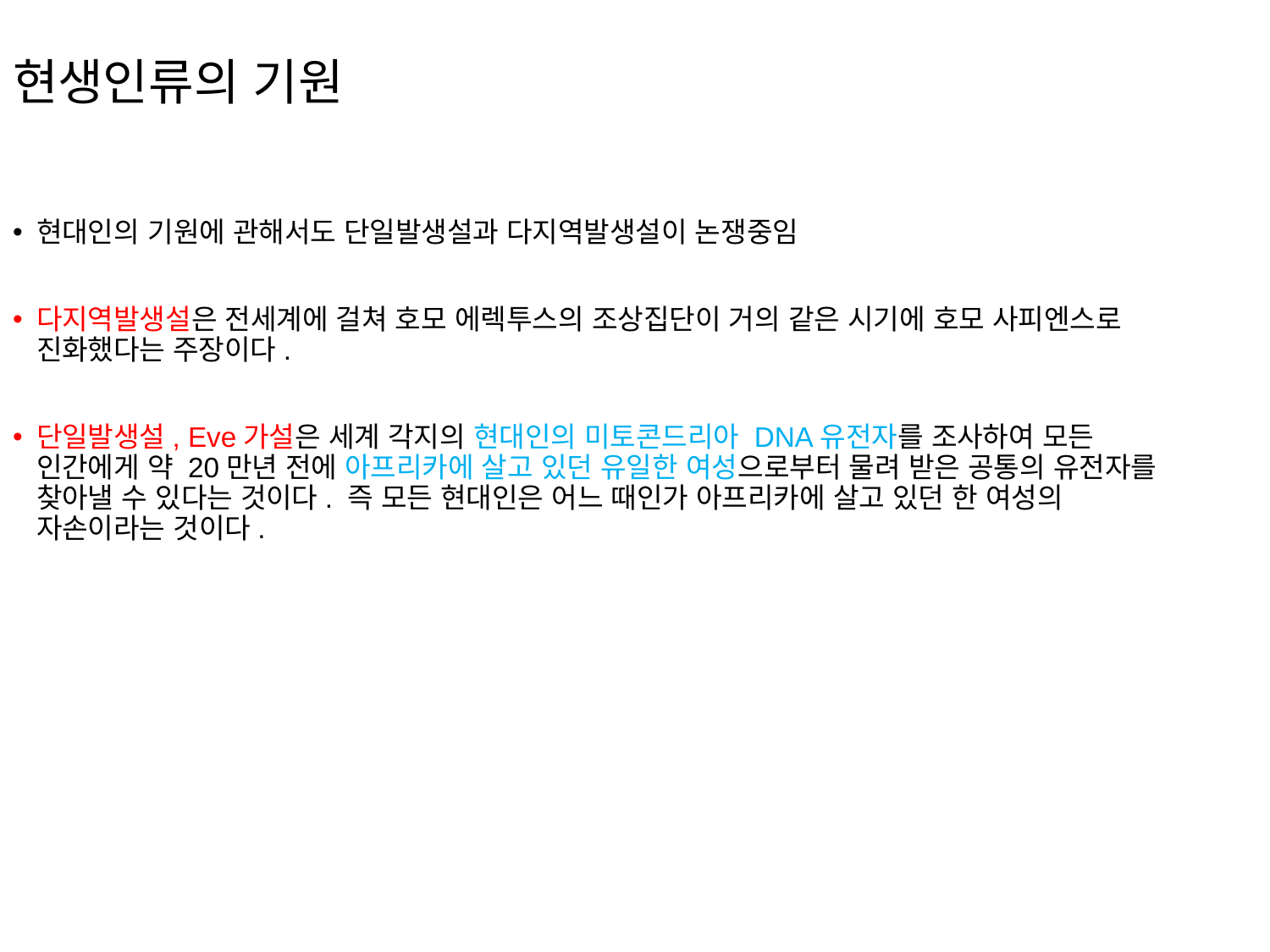

현생인류의 기원
현대인의 기원에 관해서도 단일발생설과 다지역발생설이 논쟁중임

다지역발생설은 전세계에 걸쳐 호모 에렉투스의 조상집단이 거의 같은 시기에 호모 사피엔스로 진화했다는 주장이다.

단일발생설, Eve가설은 세계 각지의 현대인의 미토콘드리아 DNA유전자를 조사하여 모든 인간에게 약 20만년 전에 아프리카에 살고 있던 유일한 여성으로부터 물려 받은 공통의 유전자를 찾아낼 수 있다는 것이다. 즉 모든 현대인은 어느 때인가 아프리카에 살고 있던 한 여성의 자손이라는 것이다.